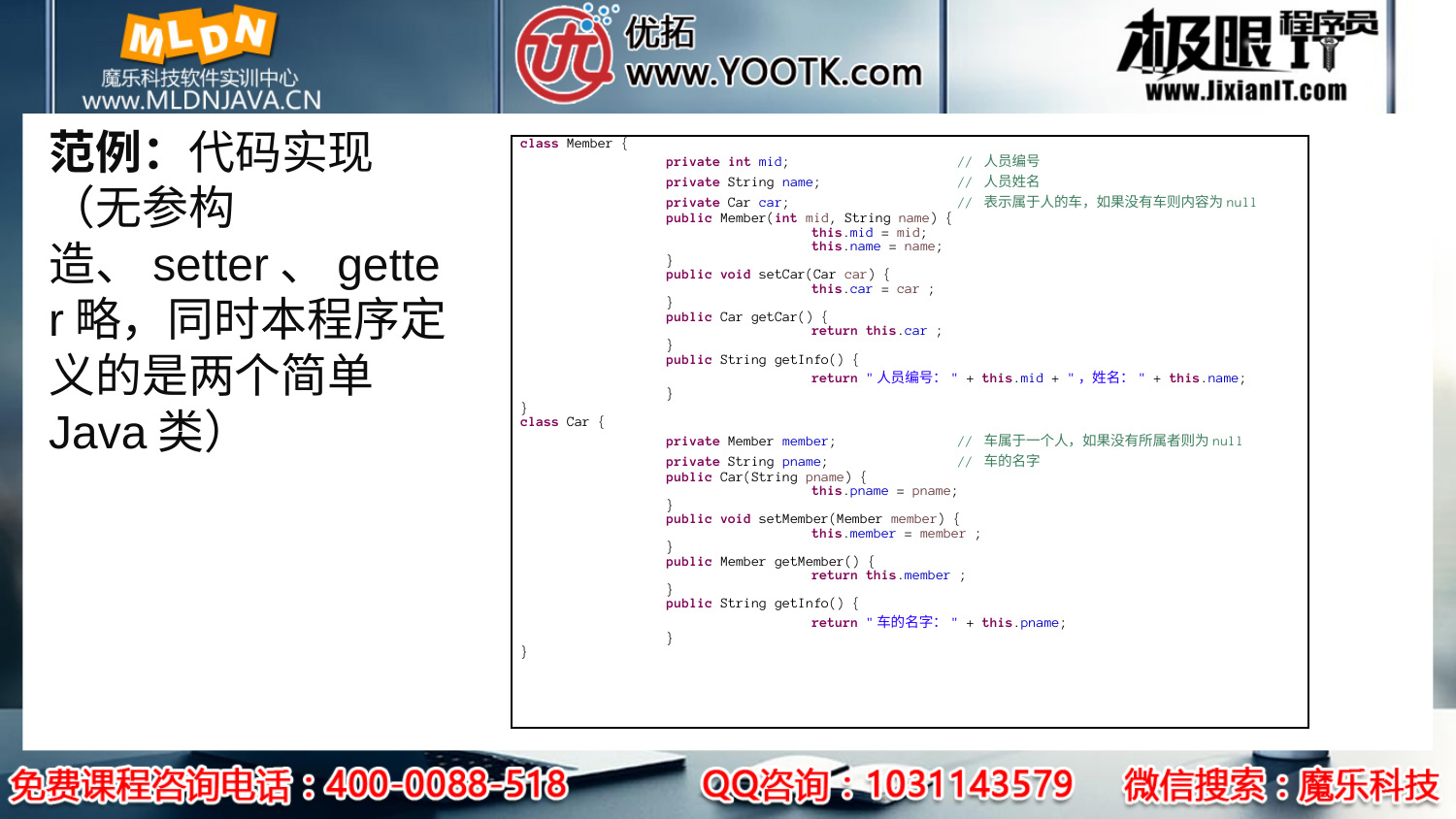

# 范例：代码实现（无参构造、setter、getter略，同时本程序定义的是两个简单Java类）
| class Member { private int mid; // 人员编号 private String name; // 人员姓名 private Car car; // 表示属于人的车，如果没有车则内容为null public Member(int mid, String name) { this.mid = mid; this.name = name; } public void setCar(Car car) { this.car = car ; } public Car getCar() { return this.car ; } public String getInfo() { return "人员编号：" + this.mid + "，姓名：" + this.name; } } class Car { private Member member; // 车属于一个人，如果没有所属者则为null private String pname; // 车的名字 public Car(String pname) { this.pname = pname; } public void setMember(Member member) { this.member = member ; } public Member getMember() { return this.member ; } public String getInfo() { return "车的名字：" + this.pname; } } |
| --- |